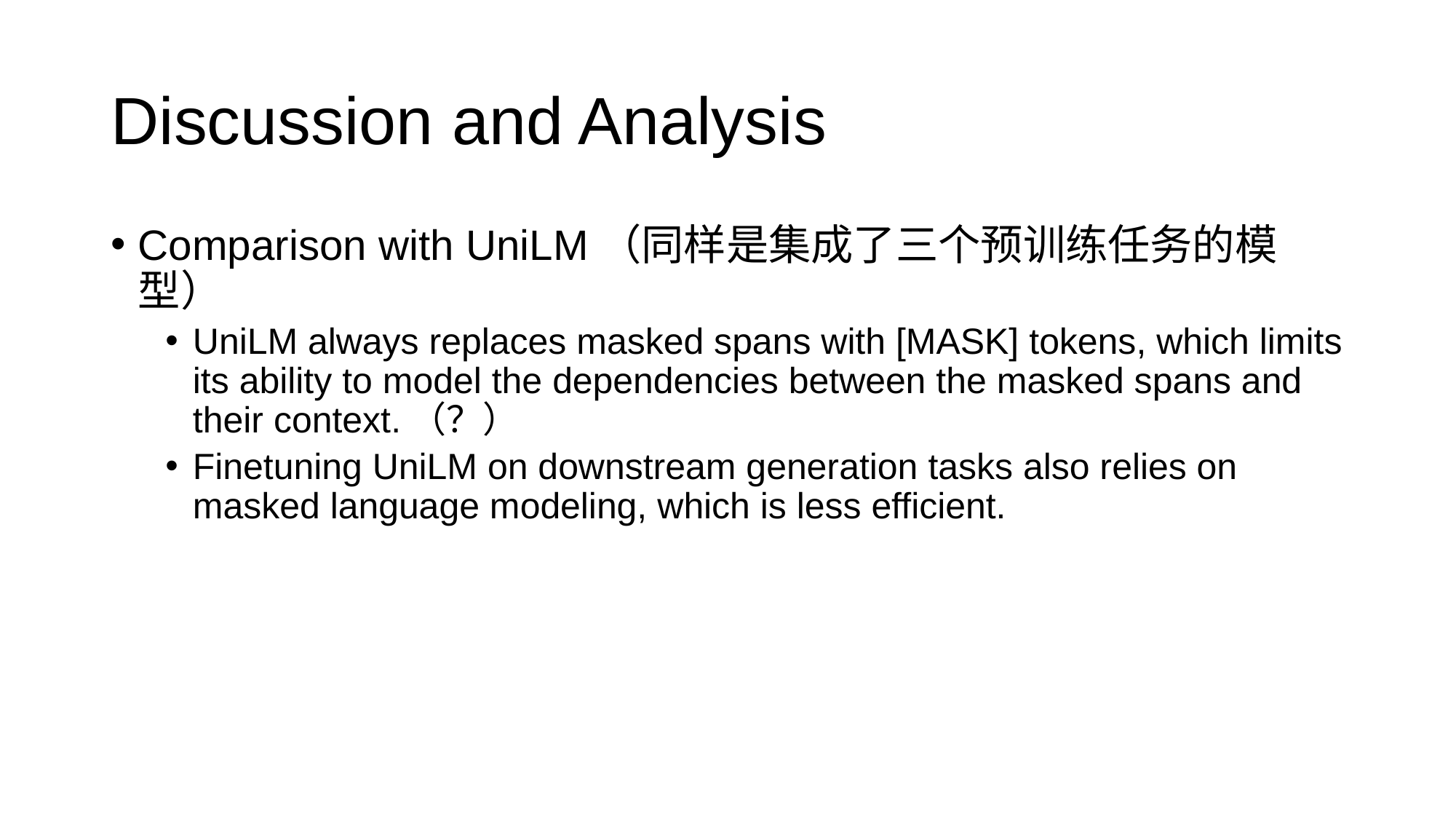

# Discussion and Analysis
Comparison with UniLM（同样是集成了三个预训练任务的模型）
UniLM always replaces masked spans with [MASK] tokens, which limits its ability to model the dependencies between the masked spans and their context.（？）
Finetuning UniLM on downstream generation tasks also relies on masked language modeling, which is less efficient.